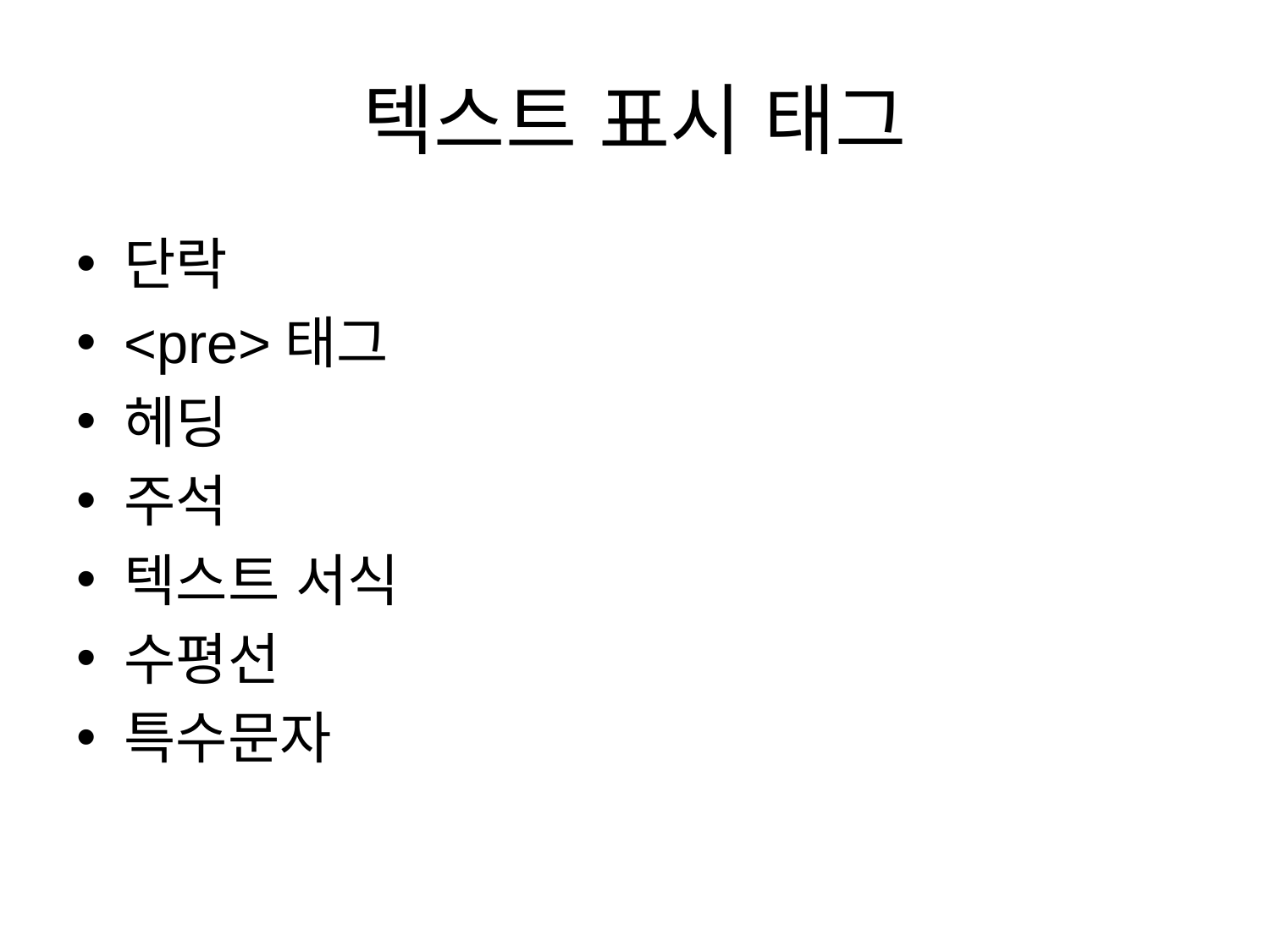

# 텍스트 표시 태그
단락
<pre>태그
헤딩
주석
텍스트 서식
수평선
특수문자